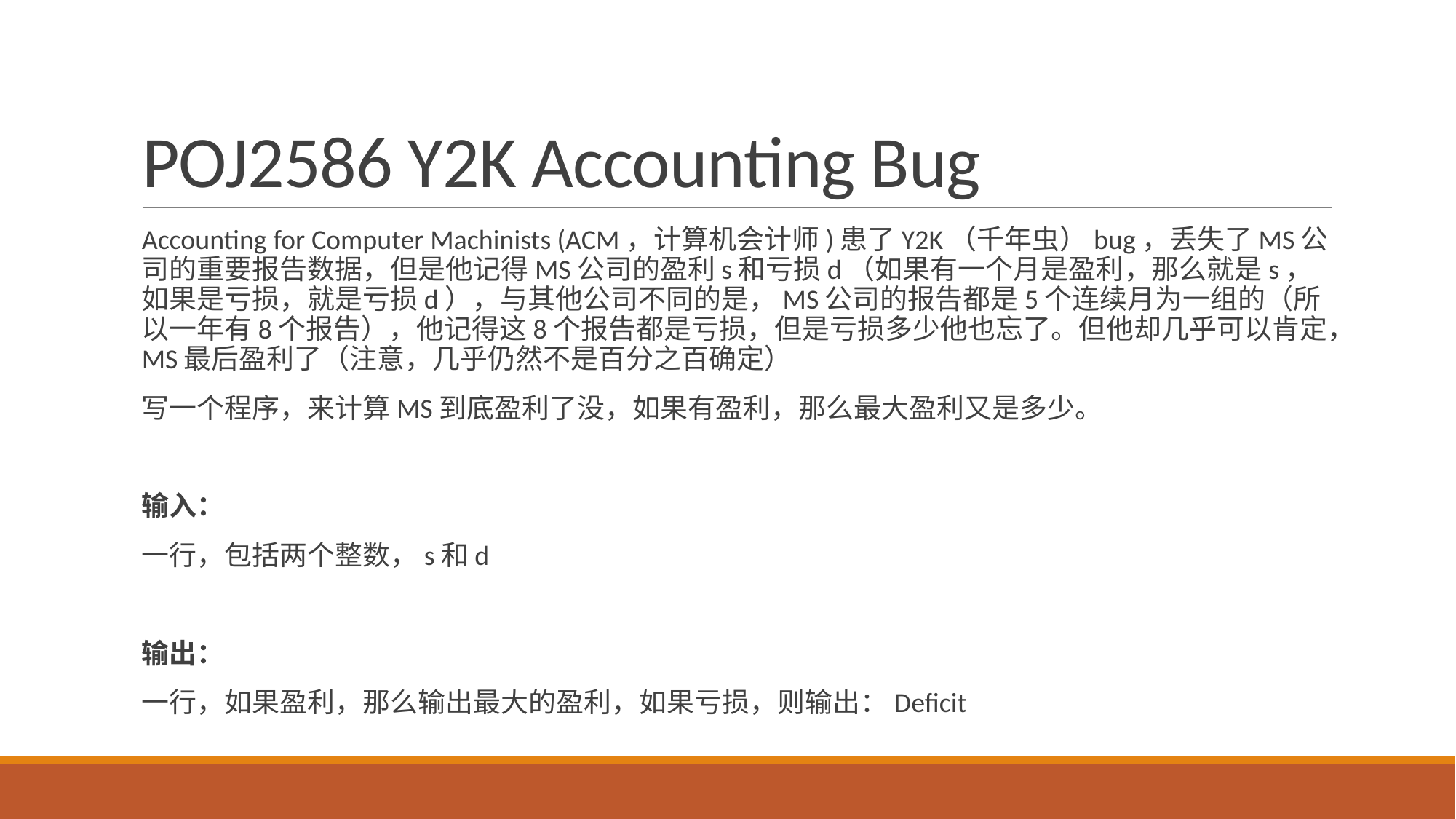

# POJ2586 Y2K Accounting Bug
Accounting for Computer Machinists (ACM，计算机会计师)患了Y2K（千年虫）bug，丢失了MS公司的重要报告数据，但是他记得MS公司的盈利s和亏损d（如果有一个月是盈利，那么就是s，如果是亏损，就是亏损d），与其他公司不同的是，MS公司的报告都是5个连续月为一组的（所以一年有8个报告），他记得这8个报告都是亏损，但是亏损多少他也忘了。但他却几乎可以肯定，MS最后盈利了（注意，几乎仍然不是百分之百确定）
写一个程序，来计算MS到底盈利了没，如果有盈利，那么最大盈利又是多少。

输入：
一行，包括两个整数，s和d

输出：
一行，如果盈利，那么输出最大的盈利，如果亏损，则输出：Deficit